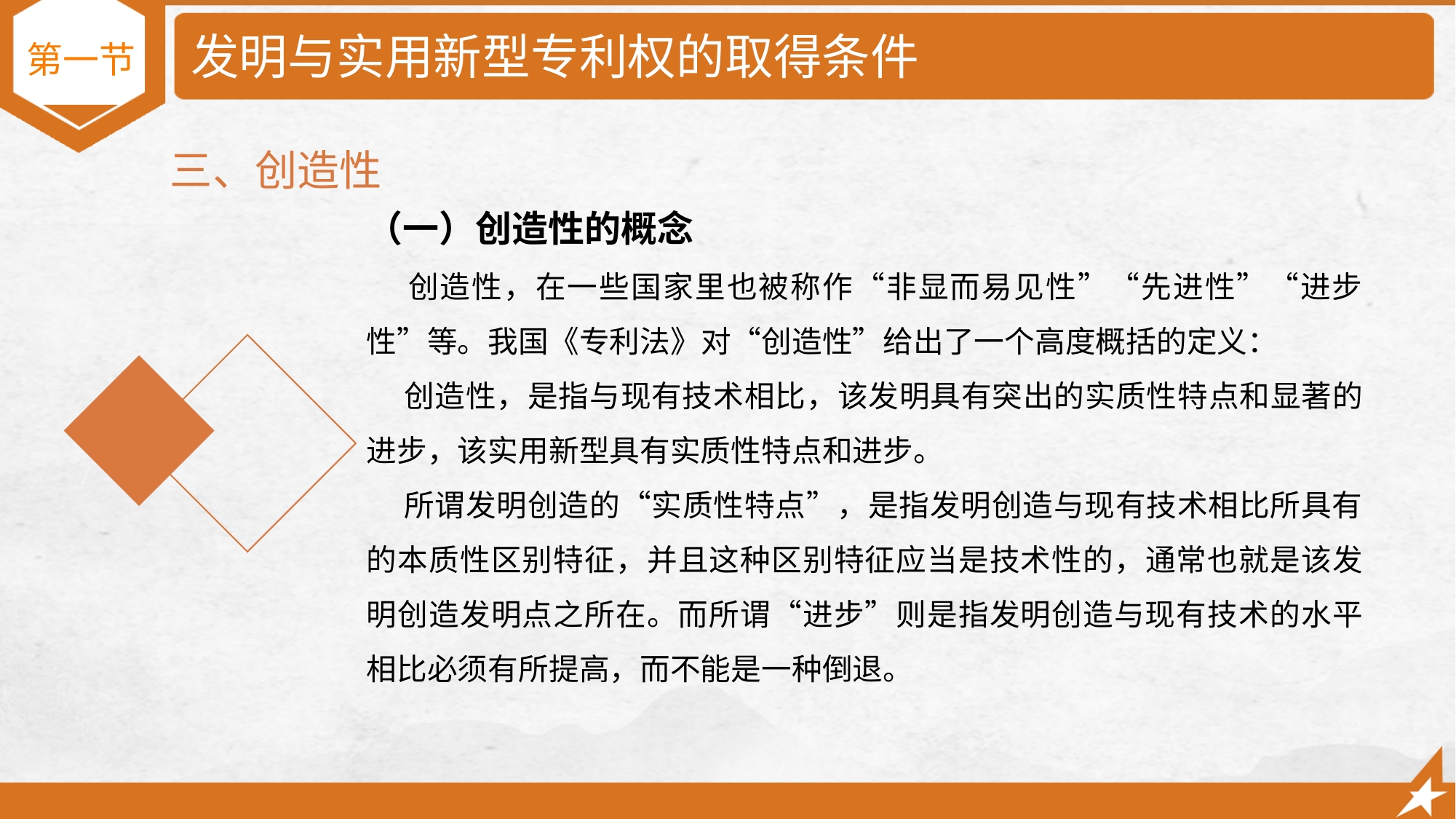

# 发明与实用新型专利权的取得条件
第一节
三、创造性
（一）创造性的概念
    创造性，在一些国家里也被称作“非显而易见性”“先进性”“进步性”等。我国《专利法》对“创造性”给出了一个高度概括的定义：
    创造性，是指与现有技术相比，该发明具有突出的实质性特点和显著的进步，该实用新型具有实质性特点和进步。
    所谓发明创造的“实质性特点”，是指发明创造与现有技术相比所具有的本质性区别特征，并且这种区别特征应当是技术性的，通常也就是该发明创造发明点之所在。而所谓“进步”则是指发明创造与现有技术的水平相比必须有所提高，而不能是一种倒退。